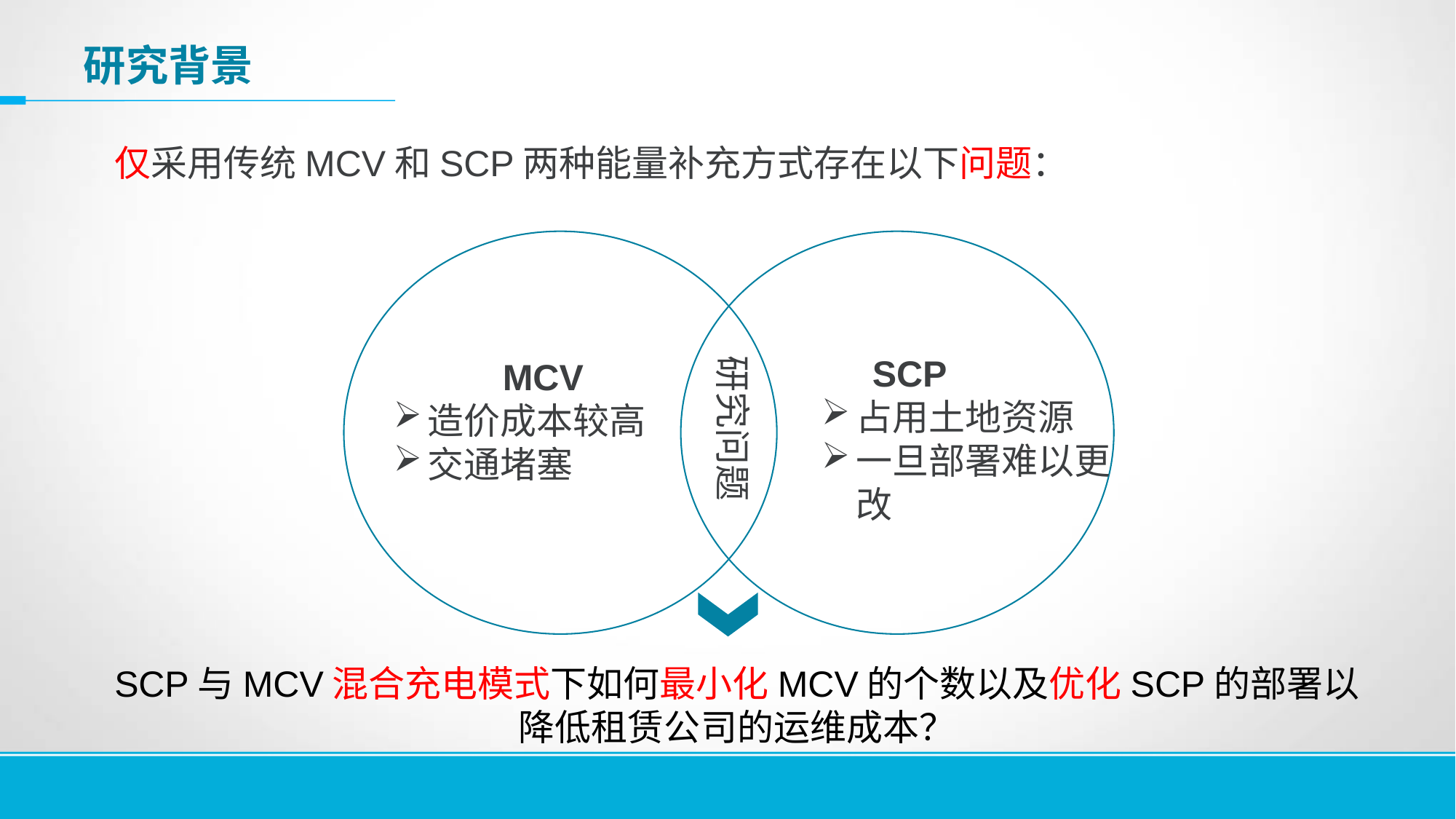

研究背景
仅采用传统MCV和SCP两种能量补充方式存在以下问题：

MCV
造价成本较高
交通堵塞

     SCP
占用土地资源
一旦部署难以更改
研究问题

SCP与MCV混合充电模式下如何最小化MCV的个数以及优化SCP的部署以降低租赁公司的运维成本？